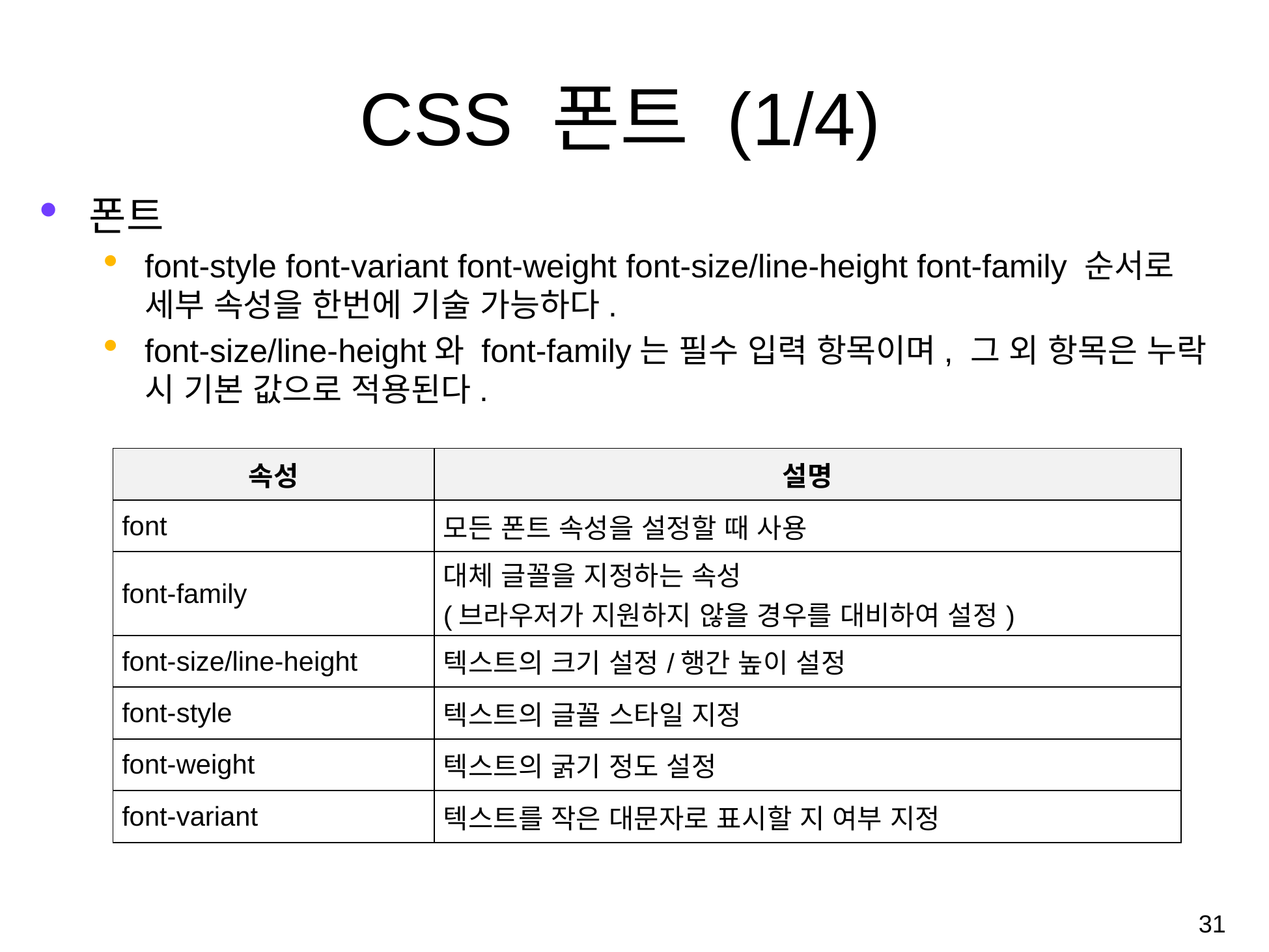

# CSS 폰트 (1/4)
폰트
font-style font-variant font-weight font-size/line-height font-family 순서로 세부 속성을 한번에 기술 가능하다.
font-size/line-height와 font-family는 필수 입력 항목이며, 그 외 항목은 누락 시 기본 값으로 적용된다.

| 속성 | 설명 |
| --- | --- |
| font | 모든 폰트 속성을 설정할 때 사용 |
| font-family | 대체 글꼴을 지정하는 속성 (브라우저가 지원하지 않을 경우를 대비하여 설정) |
| font-size/line-height | 텍스트의 크기 설정/행간 높이 설정 |
| font-style | 텍스트의 글꼴 스타일 지정 |
| font-weight | 텍스트의 굵기 정도 설정 |
| font-variant | 텍스트를 작은 대문자로 표시할 지 여부 지정 |
31